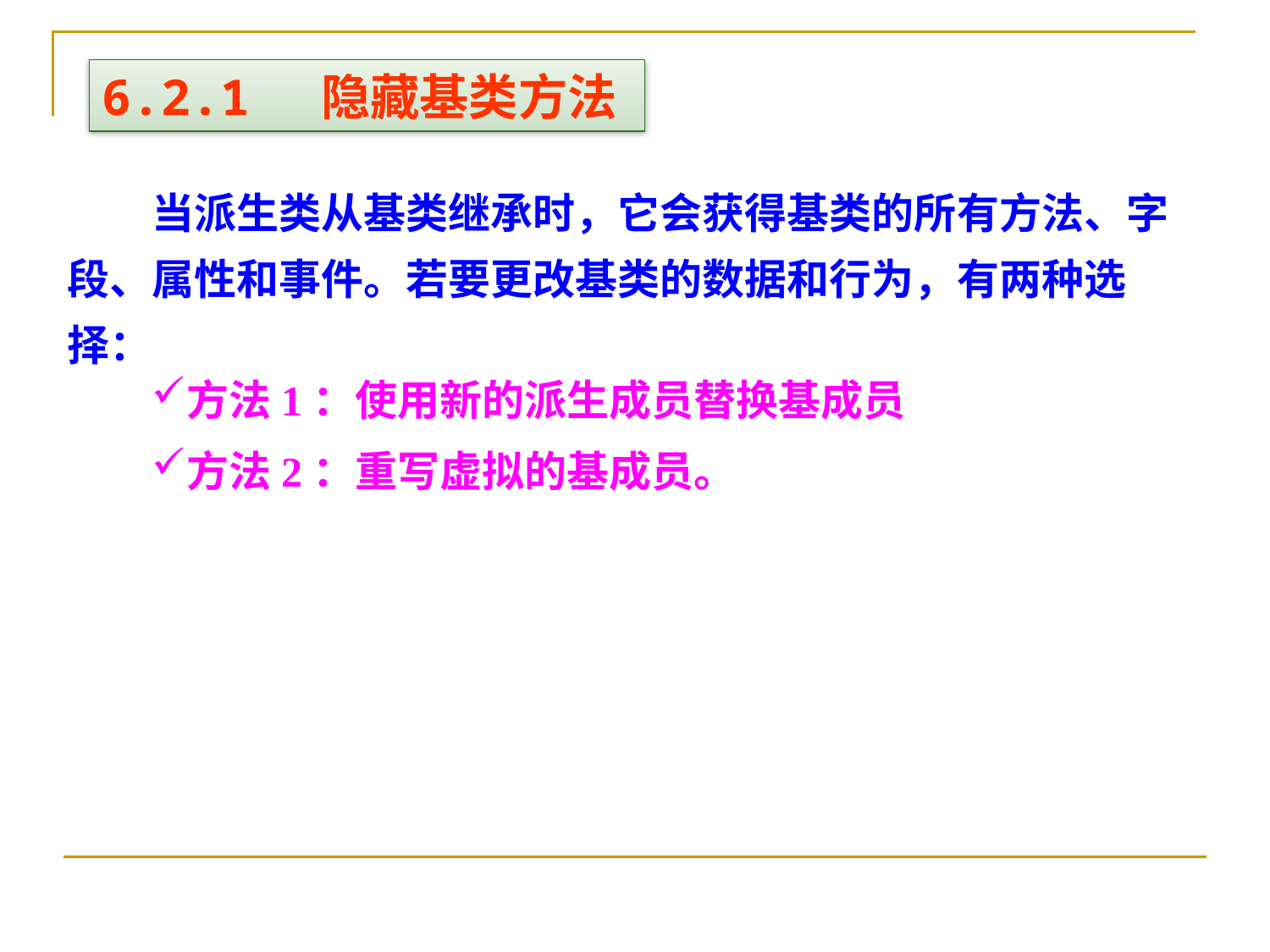

6.2.1  隐藏基类方法
　　当派生类从基类继承时，它会获得基类的所有方法、字段、属性和事件。若要更改基类的数据和行为，有两种选择：
方法1：使用新的派生成员替换基成员
方法2：重写虚拟的基成员。